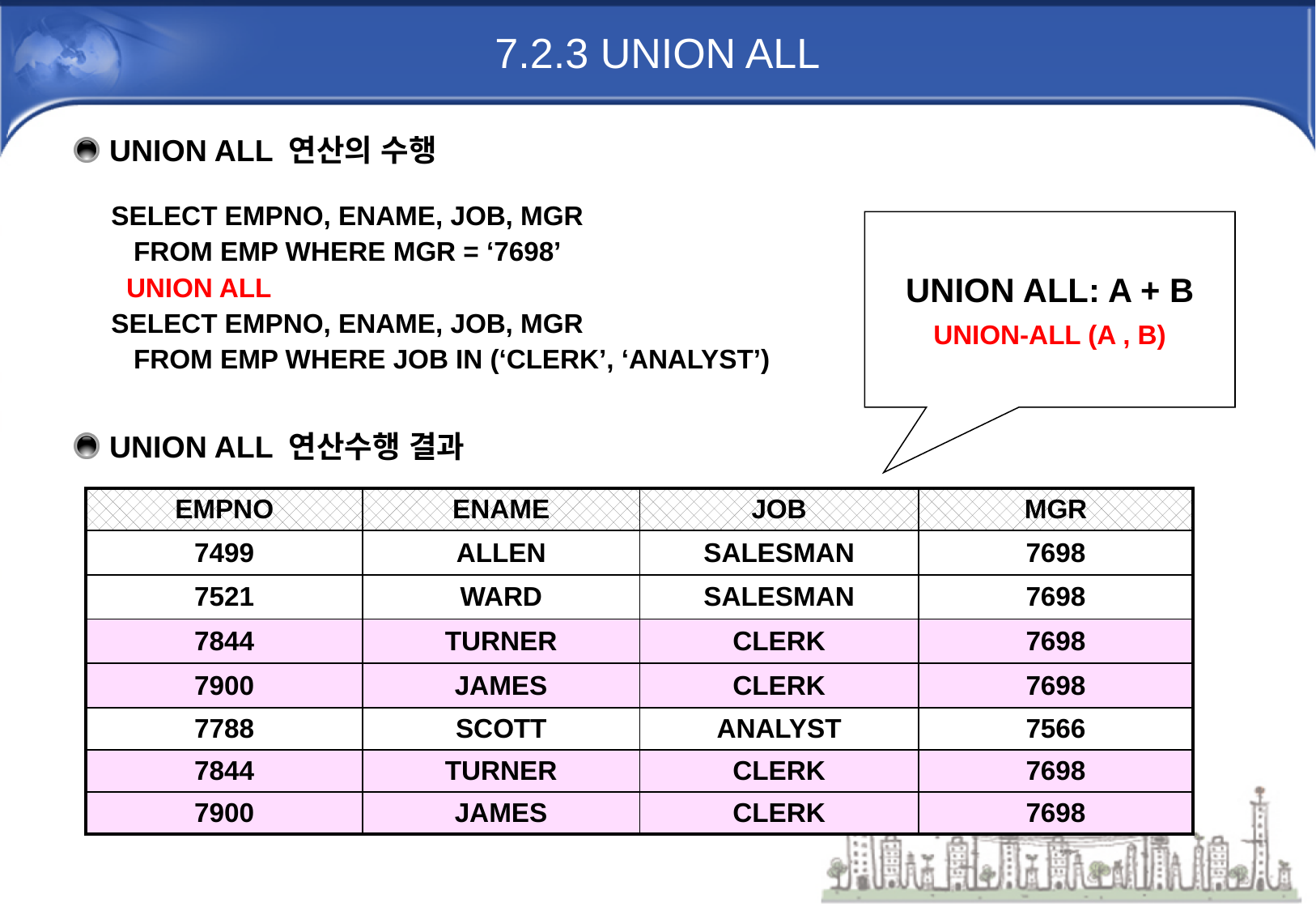

# 7.2.3 UNION ALL
UNION ALL 연산의 수행

     SELECT EMPNO, ENAME, JOB, MGR
        FROM EMP WHERE MGR = ‘7698’
       UNION ALL
     SELECT EMPNO, ENAME, JOB, MGR
        FROM EMP WHERE JOB IN (‘CLERK’, ‘ANALYST’)

UNION ALL: A + B
UNION-ALL (A , B)
UNION ALL 연산수행 결과

| EMPNO | ENAME | JOB | MGR |
| --- | --- | --- | --- |
| 7499 | ALLEN | SALESMAN | 7698 |
| 7521 | WARD | SALESMAN | 7698 |
| 7844 | TURNER | CLERK | 7698 |
| 7900 | JAMES | CLERK | 7698 |
| 7788 | SCOTT | ANALYST | 7566 |
| 7844 | TURNER | CLERK | 7698 |
| 7900 | JAMES | CLERK | 7698 |